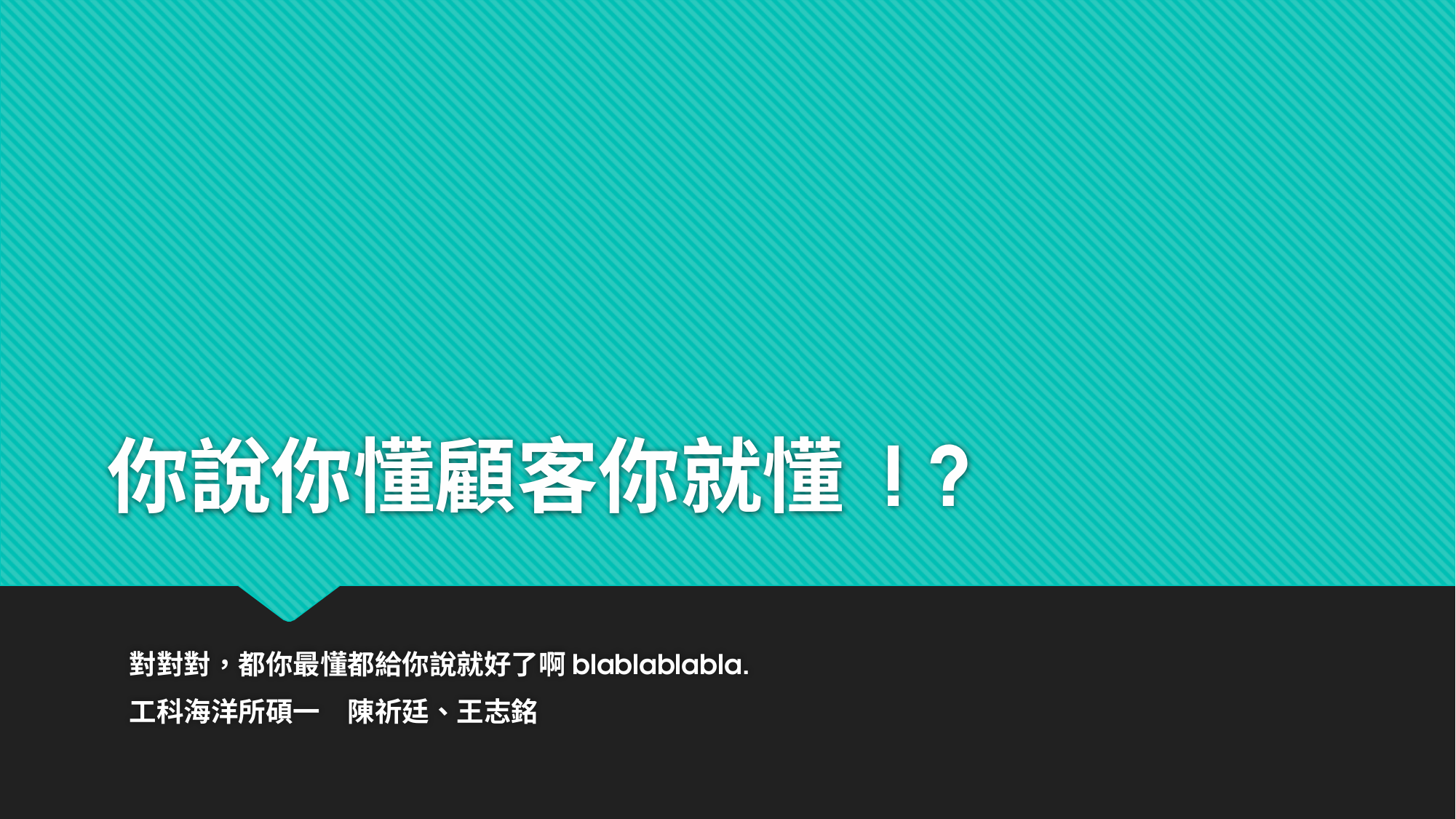

# 你說你懂顧客你就懂 ! ?
對對對，都你最懂都給你說就好了啊blablablabla.
工科海洋所碩一	陳祈廷、王志銘